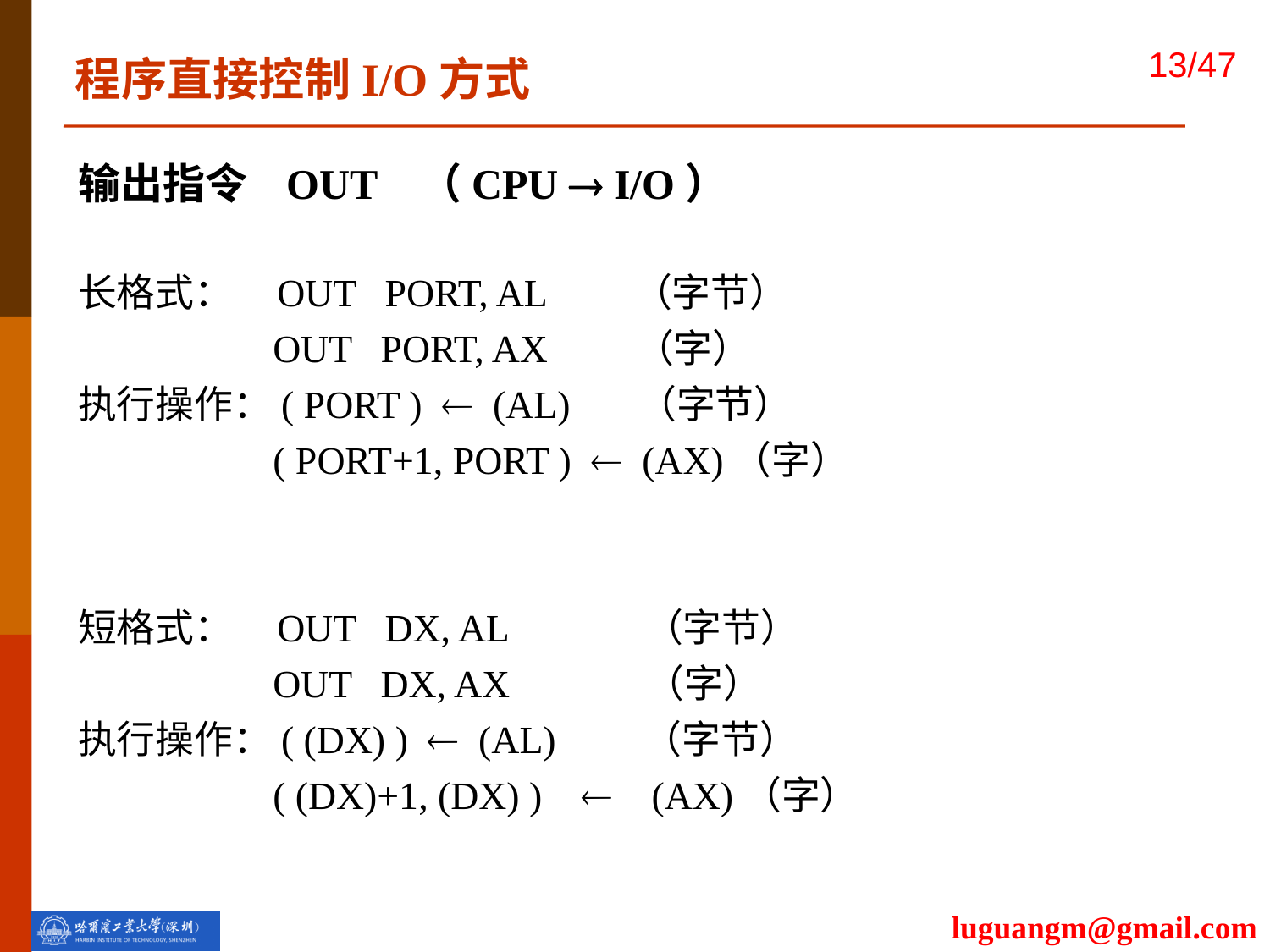

程序直接控制I/O方式
输出指令   OUT   （CPU → I/O）

长格式：    OUT   PORT, AL        （字节）
                    OUT   PORT, AX        （字）
执行操作：( PORT )  ←  (AL)      （字节）
                    ( PORT+1, PORT )  ←  (AX)（字）

短格式：    OUT   DX, AL             （字节）
                    OUT   DX, AX             （字）
执行操作：( (DX) )  ←  (AL)        （字节）
                    ( (DX)+1, (DX) )    ←    (AX)（字）